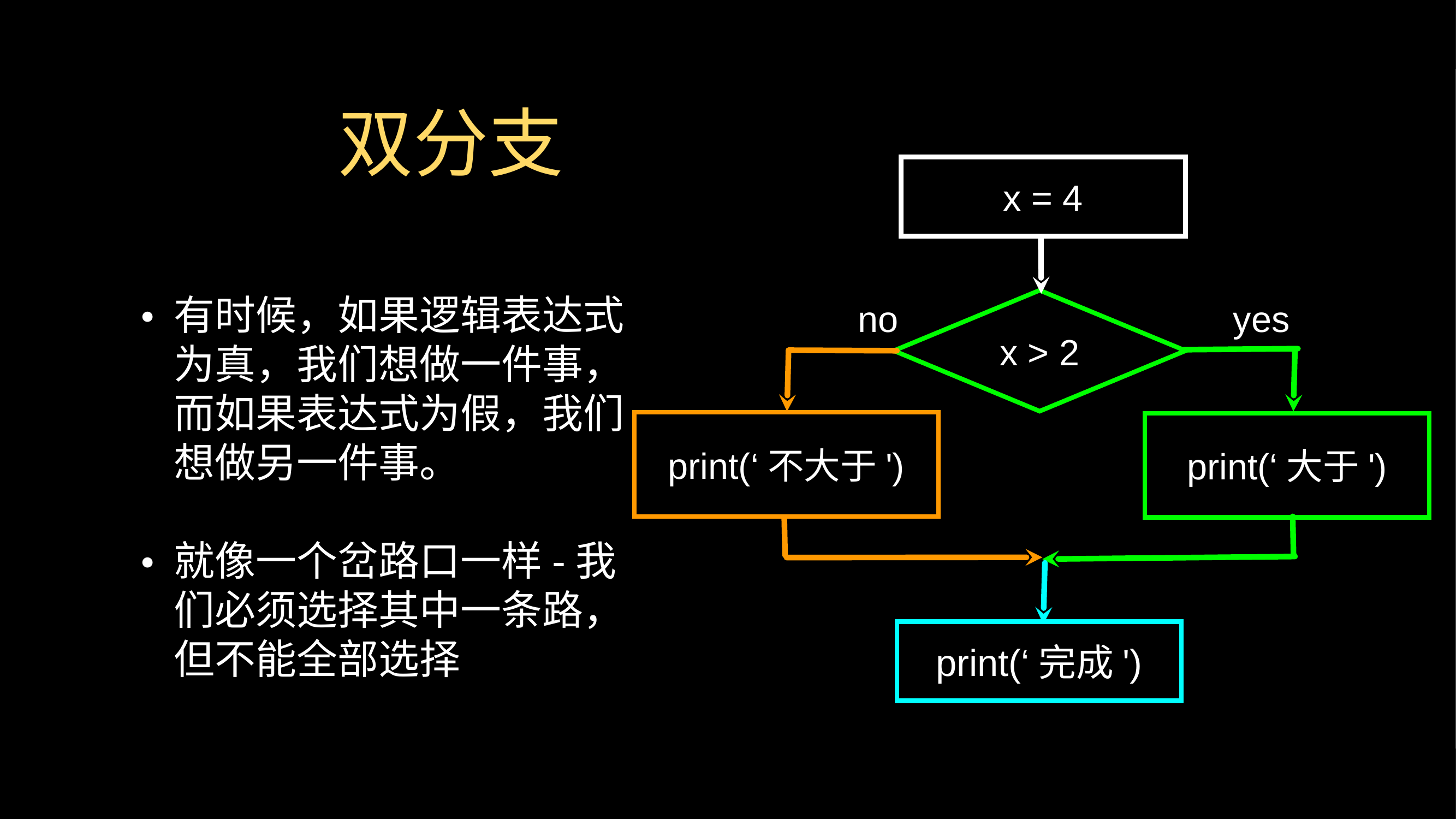

# 双分支

x = 4
有时候，如果逻辑表达式为真，我们想做一件事，而如果表达式为假，我们想做另一件事。

就像一个岔路口一样-我们必须选择其中一条路，但不能全部选择

x > 2
no
yes

print(‘不大于')

print(‘大于')

print(‘完成')